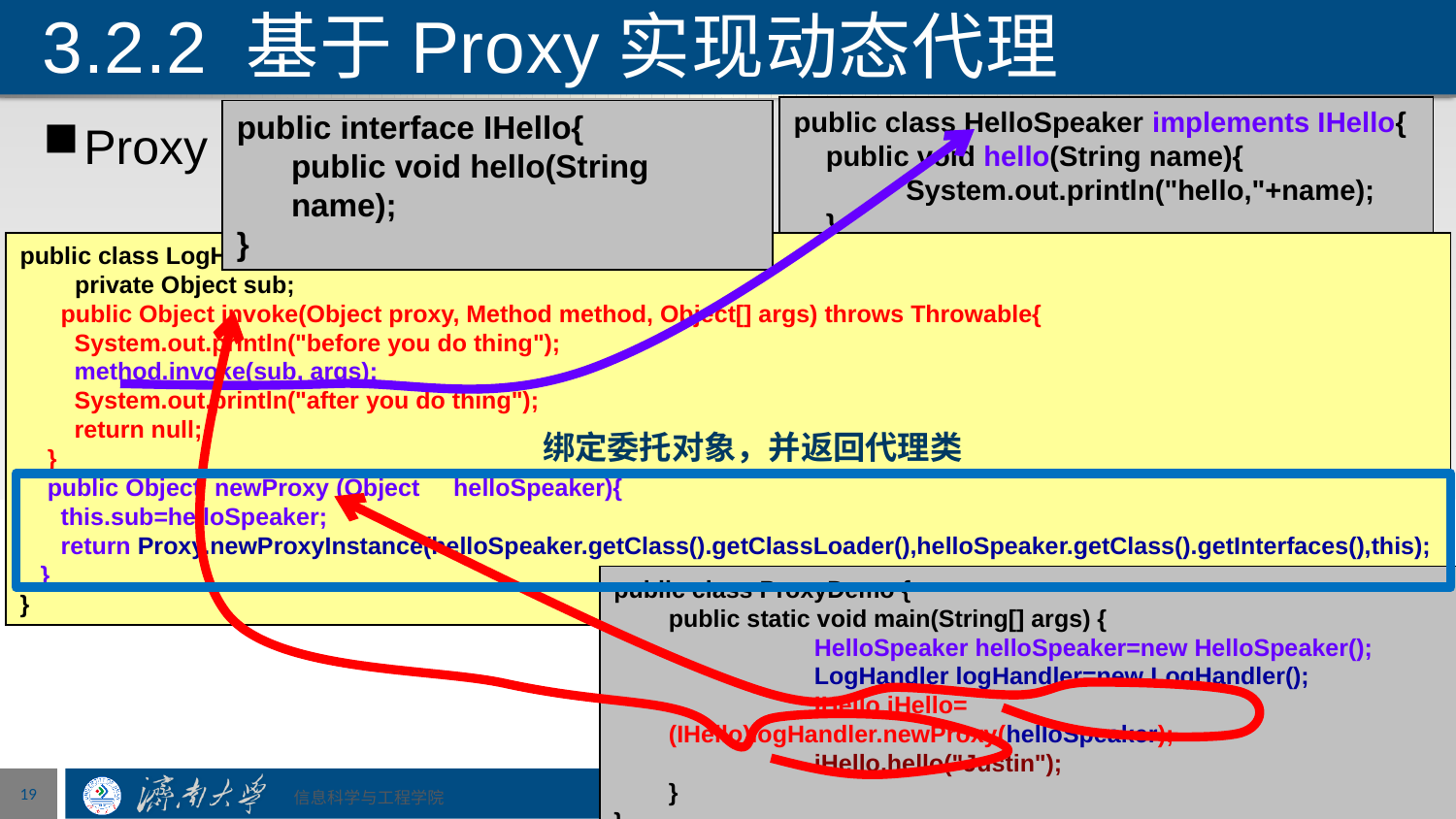

# 3.2.2 基于Proxy实现动态代理
public class HelloSpeaker implements IHello{
    public void hello(String name){
              System.out.println("hello,"+name);
    }
}
public interface IHello{
	public void hello(String name);
}
Proxy

public class LogHandler implements InvocationHandler{
	private Object sub;
      public Object invoke(Object proxy, Method method, Object[] args) throws Throwable{
        System.out.println("before you do thing");
        method.invoke(sub, args);
        System.out.println("after you do thing");
        return null;
    }
    public Object  newProxy (Object     helloSpeaker){
      this.sub=helloSpeaker;
      return Proxy.newProxyInstance(helloSpeaker.getClass().getClassLoader(),helloSpeaker.getClass().getInterfaces(),this);
   }
}

绑定委托对象，并返回代理类

public class ProxyDemo {
	public static void main(String[] args) {
		HelloSpeaker helloSpeaker=new HelloSpeaker();
		LogHandler logHandler=new LogHandler();
		IHello iHello= (IHello)logHandler.newProxy(helloSpeaker);
		iHello.hello("Justin");
	}
}